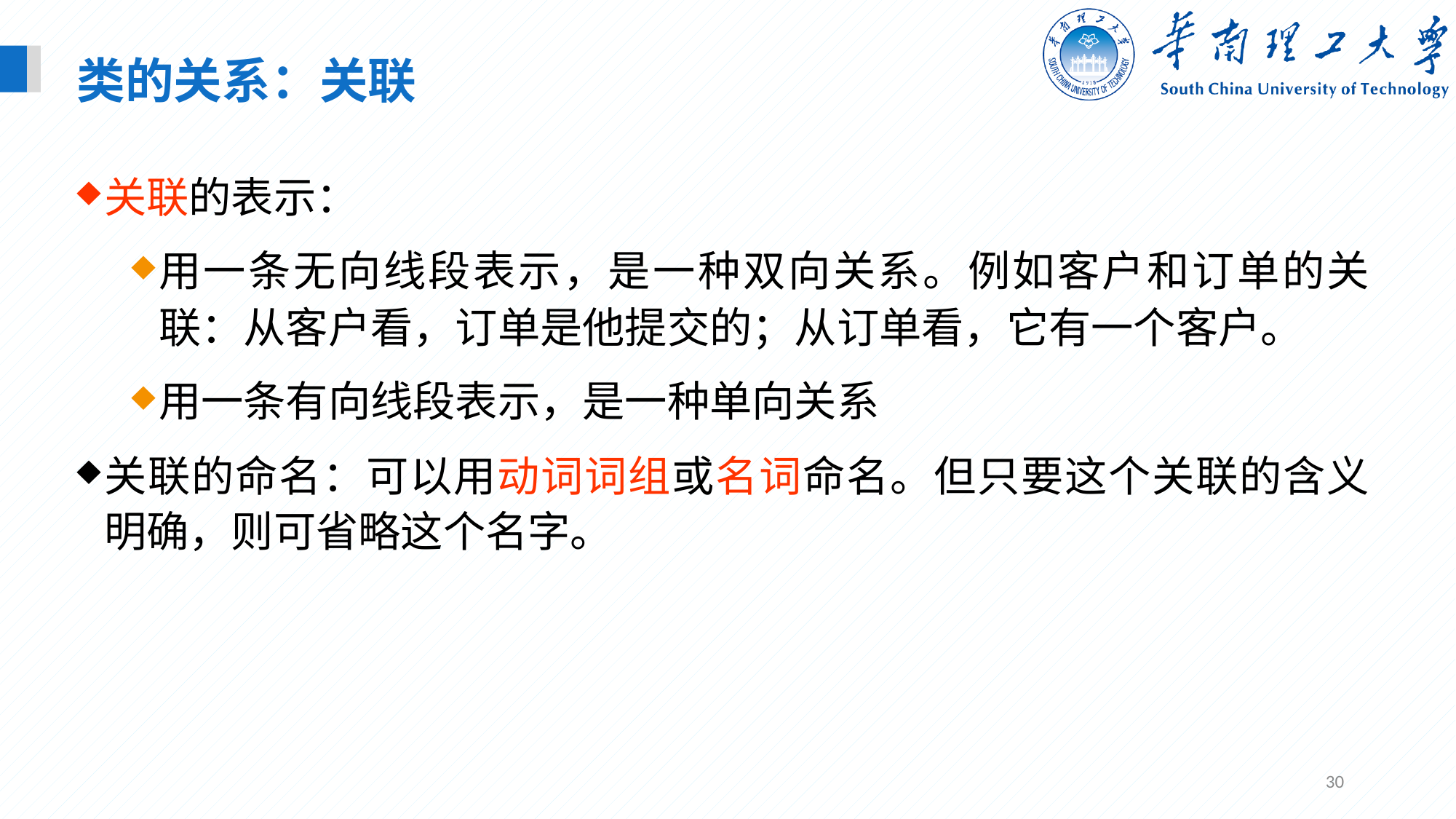

类的关系：关联
关联的表示：
用一条无向线段表示，是一种双向关系。例如客户和订单的关联：从客户看，订单是他提交的；从订单看，它有一个客户。
用一条有向线段表示，是一种单向关系
关联的命名：可以用动词词组或名词命名。但只要这个关联的含义明确，则可省略这个名字。
30